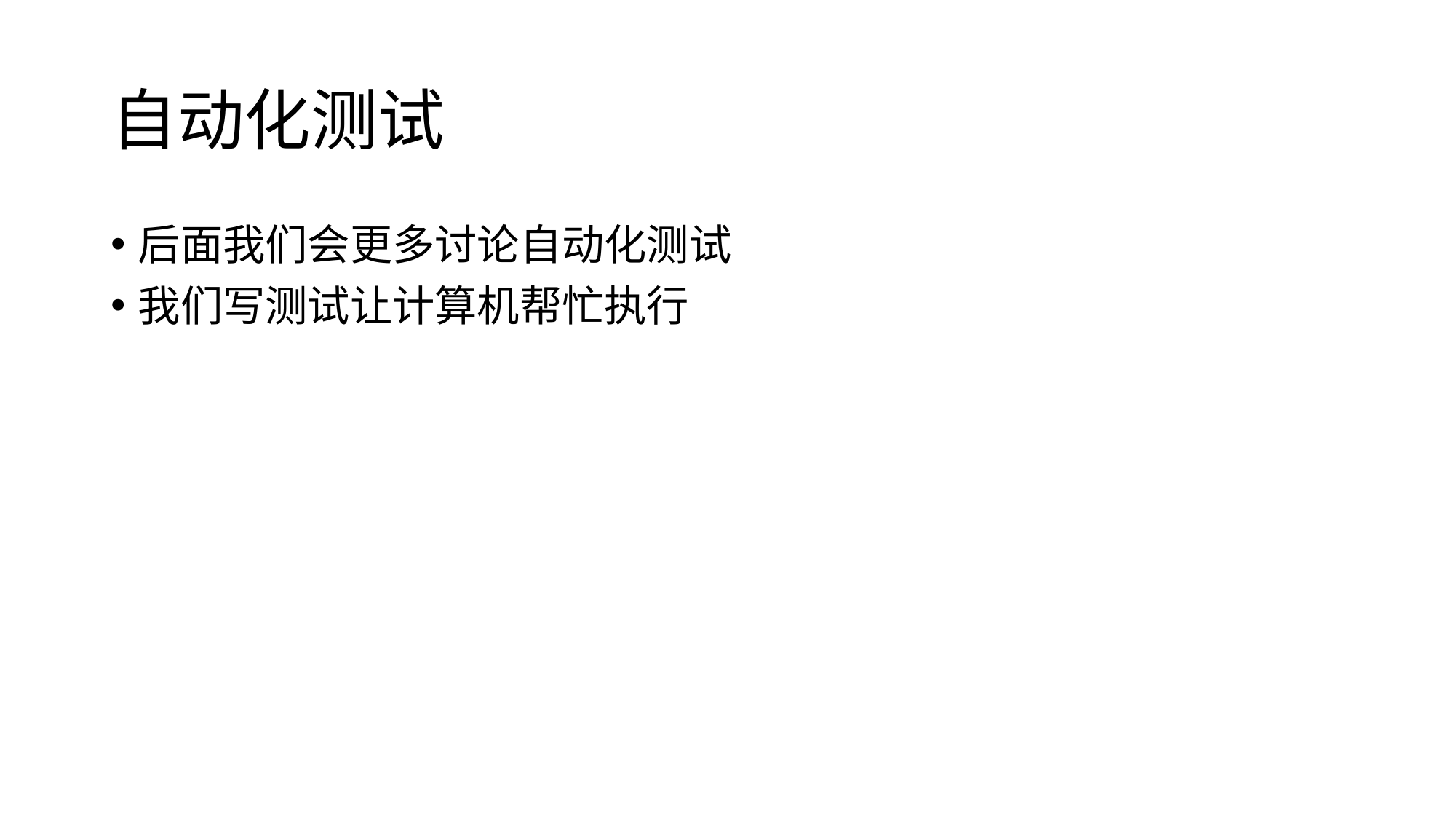

# 自动化测试
后面我们会更多讨论自动化测试
我们写测试让计算机帮忙执行